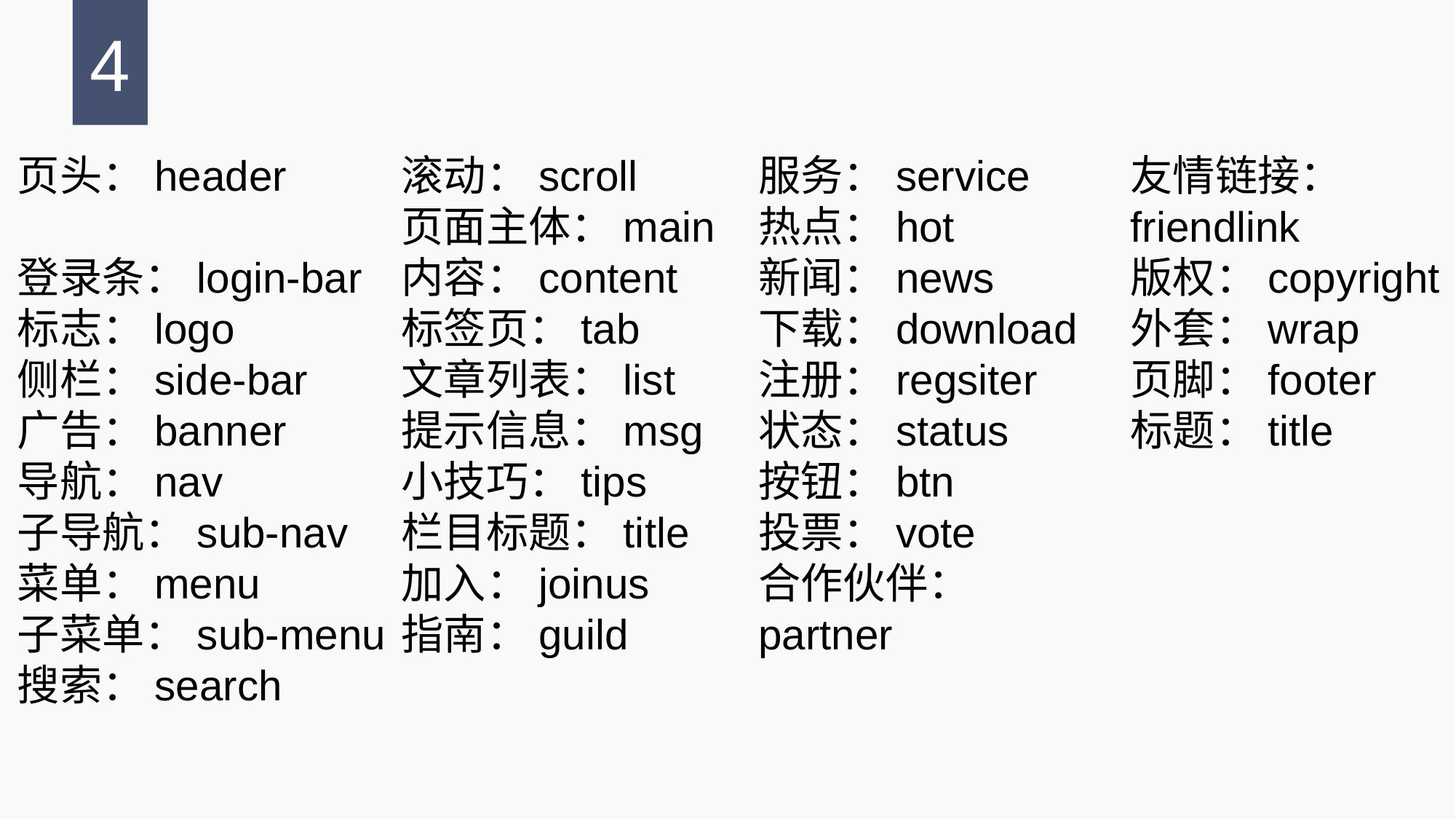

4
页头：header
登录条：login-bar
标志：logo
侧栏：side-bar
广告：banner
导航：nav
子导航：sub-nav
菜单：menu
子菜单：sub-menu
搜索：search

滚动：scroll
页面主体：main
内容：content
标签页：tab
文章列表：list
提示信息：msg
小技巧：tips
栏目标题：title
加入：joinus
指南：guild
服务：service
热点：hot
新闻：news
下载：download
注册：regsiter
状态：status
按钮：btn
投票：vote
合作伙伴：partner

友情链接：friendlink
版权：copyright
外套：wrap
页脚：footer
标题：title